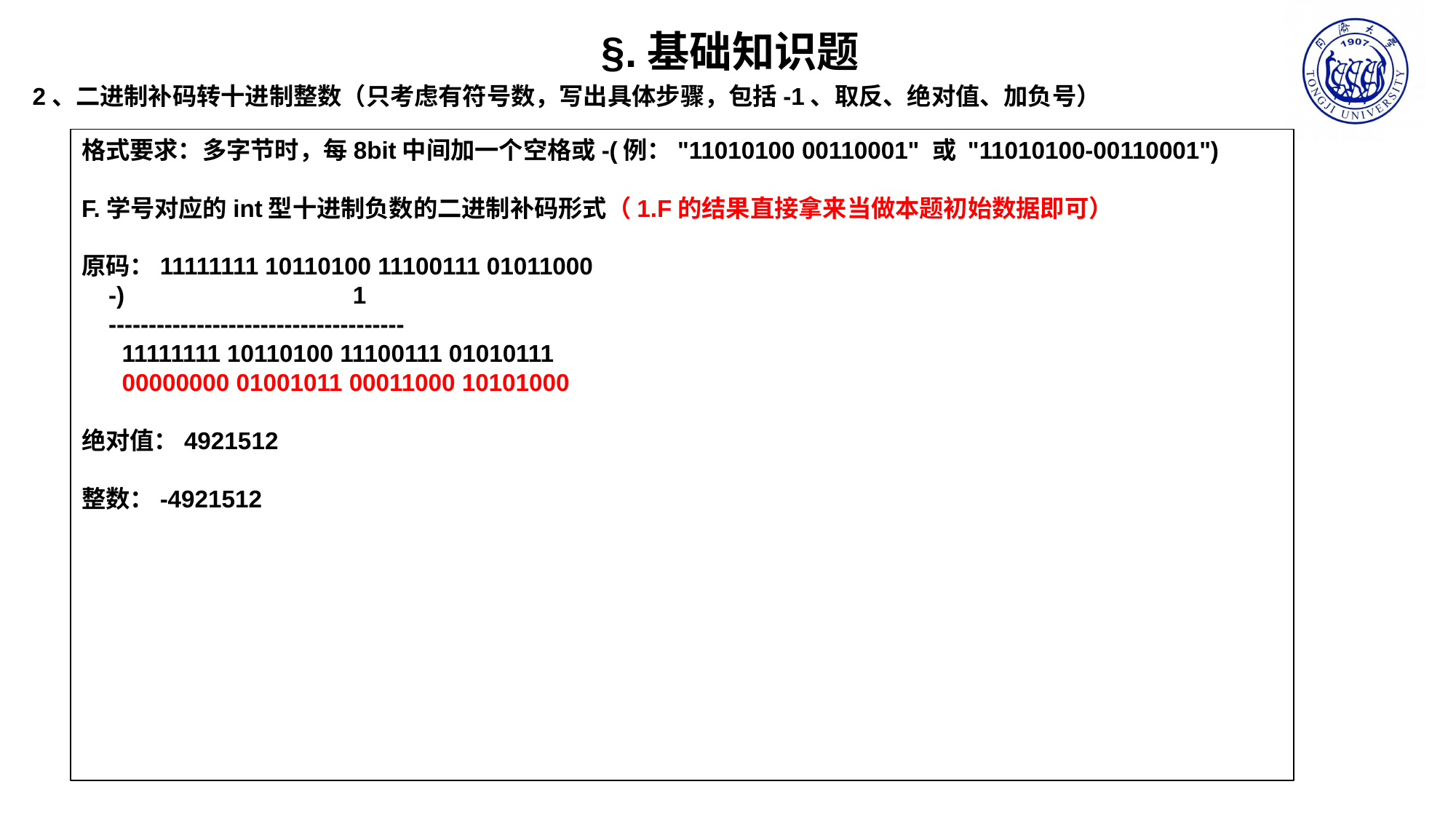

§.基础知识题
2、二进制补码转十进制整数（只考虑有符号数，写出具体步骤，包括-1、取反、绝对值、加负号）
格式要求：多字节时，每8bit中间加一个空格或-(例："11010100 00110001" 或 "11010100-00110001")

F.学号对应的int型十进制负数的二进制补码形式（1.F的结果直接拿来当做本题初始数据即可）

原码：11111111 10110100 11100111 01011000
    -)                                  1
    -------------------------------------
      11111111 10110100 11100111 01010111
      00000000 01001011 00011000 10101000

绝对值：4921512

整数：-4921512